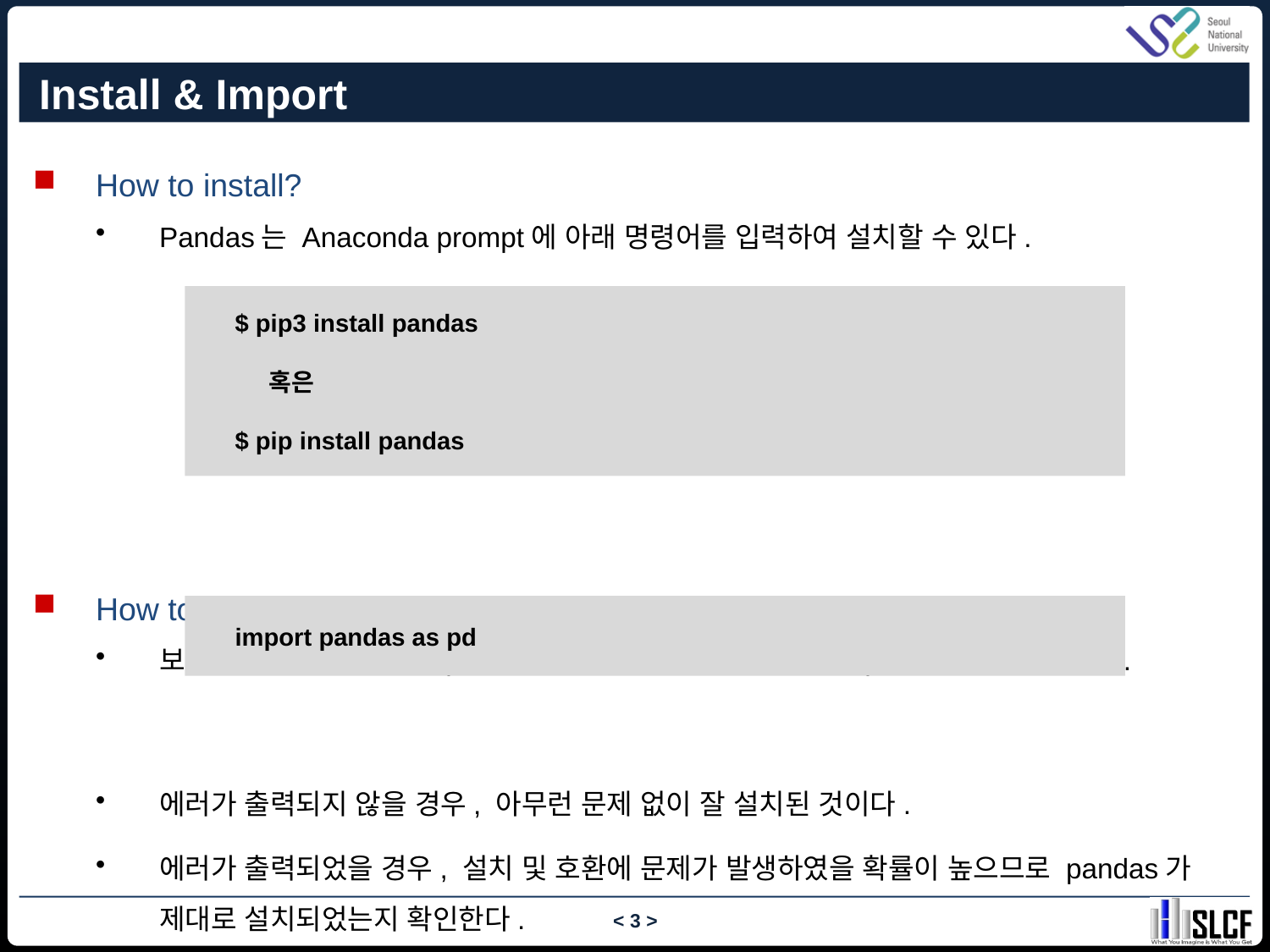

# Install & Import
How to install?
Pandas는 Anaconda prompt에 아래 명령어를 입력하여 설치할 수 있다.

How to import?
보편적으로 Pandas는 pd로 줄여 쓰므로, 아래와 같이 import하는 경우가 많다.

에러가 출력되지 않을 경우, 아무런 문제 없이 잘 설치된 것이다.
에러가 출력되었을 경우, 설치 및 호환에 문제가 발생하였을 확률이 높으므로 pandas가 제대로 설치되었는지 확인한다.
$ pip3 install pandas

    혹은

$ pip install pandas
import pandas as pd